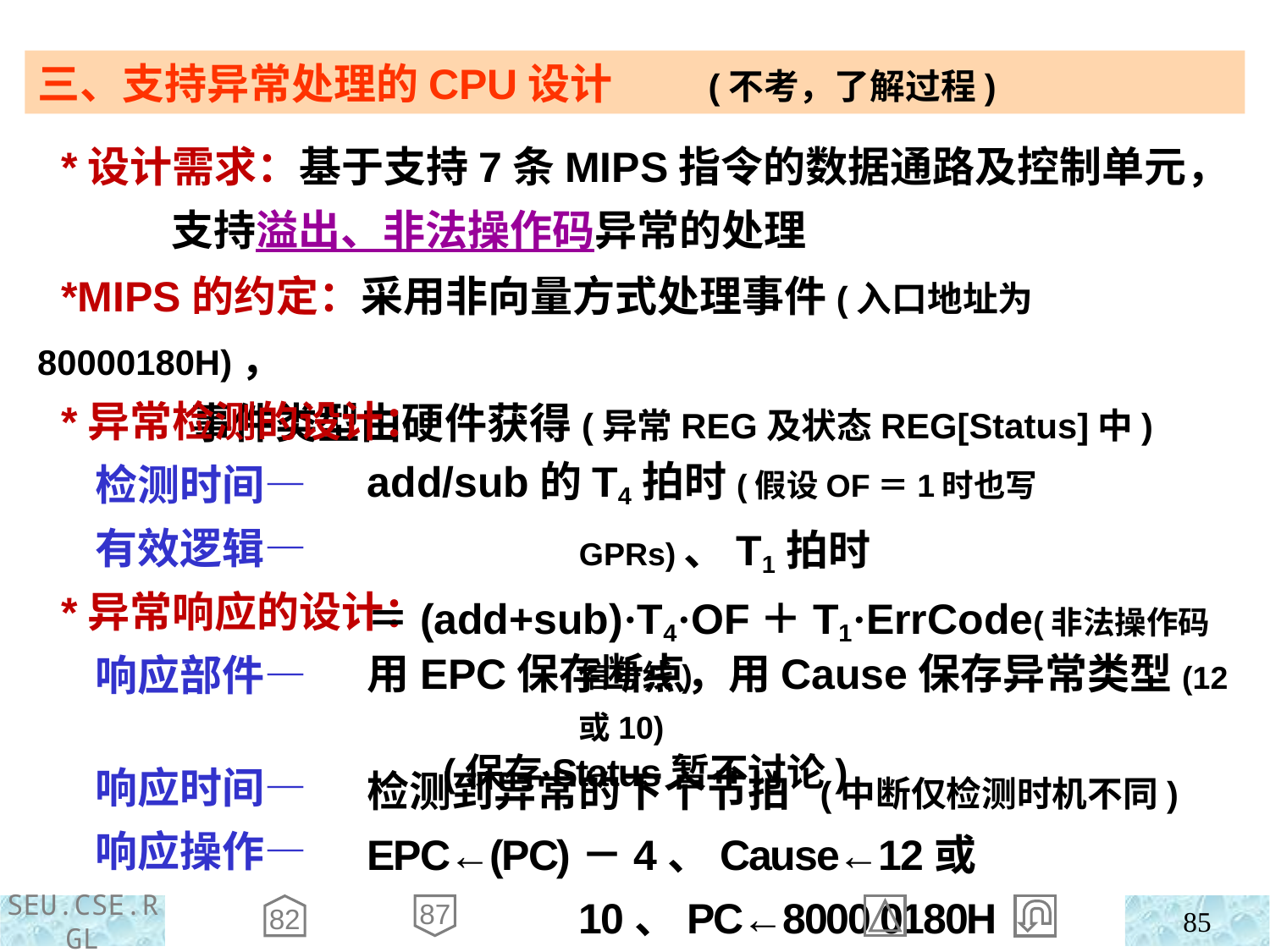

三、支持异常处理的CPU设计         (不考，了解过程)
  *设计需求：基于支持7条MIPS指令的数据通路及控制单元，
             支持溢出、非法操作码异常的处理
  *MIPS的约定：采用非向量方式处理事件(入口地址为80000180H)，
               事件类型由硬件获得(异常REG及状态REG[Status]中)
  *异常检测的设计：
     检测时间—
     有效逻辑—
  *异常响应的设计：
     响应部件—

     响应时间—
     响应操作—
add/sub的T4拍时(假设OF＝1时也写GPRs)、T1拍时
＝(add+sub)·T4·OF＋T1·ErrCode(非法操作码信号线)
用EPC保存断点，用Cause保存异常类型(12或10)
       (保存Status暂不讨论)
检测到异常的下个节拍  (中断仅检测时机不同)
EPC←(PC)－4、Cause←12或10、PC←8000 0180H
82
87

85